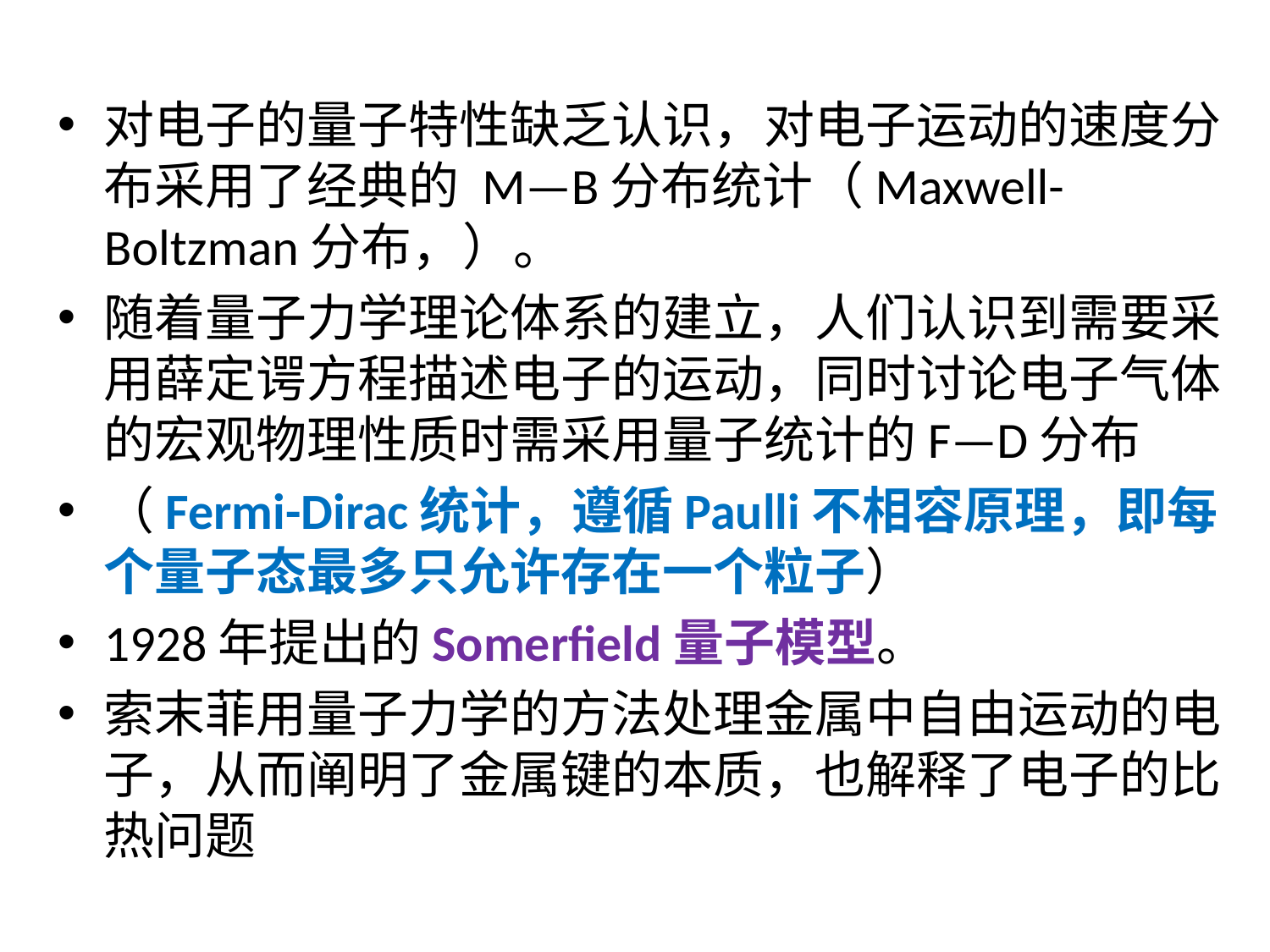

对电子的量子特性缺乏认识，对电子运动的速度分布采用了经典的 M—B分布统计（Maxwell-Boltzman分布，）。
随着量子力学理论体系的建立，人们认识到需要采用薛定谔方程描述电子的运动，同时讨论电子气体的宏观物理性质时需采用量子统计的F—D分布
（Fermi-Dirac统计，遵循Paulli不相容原理，即每个量子态最多只允许存在一个粒子）
1928年提出的Somerfield量子模型。
索末菲用量子力学的方法处理金属中自由运动的电子，从而阐明了金属键的本质，也解释了电子的比热问题